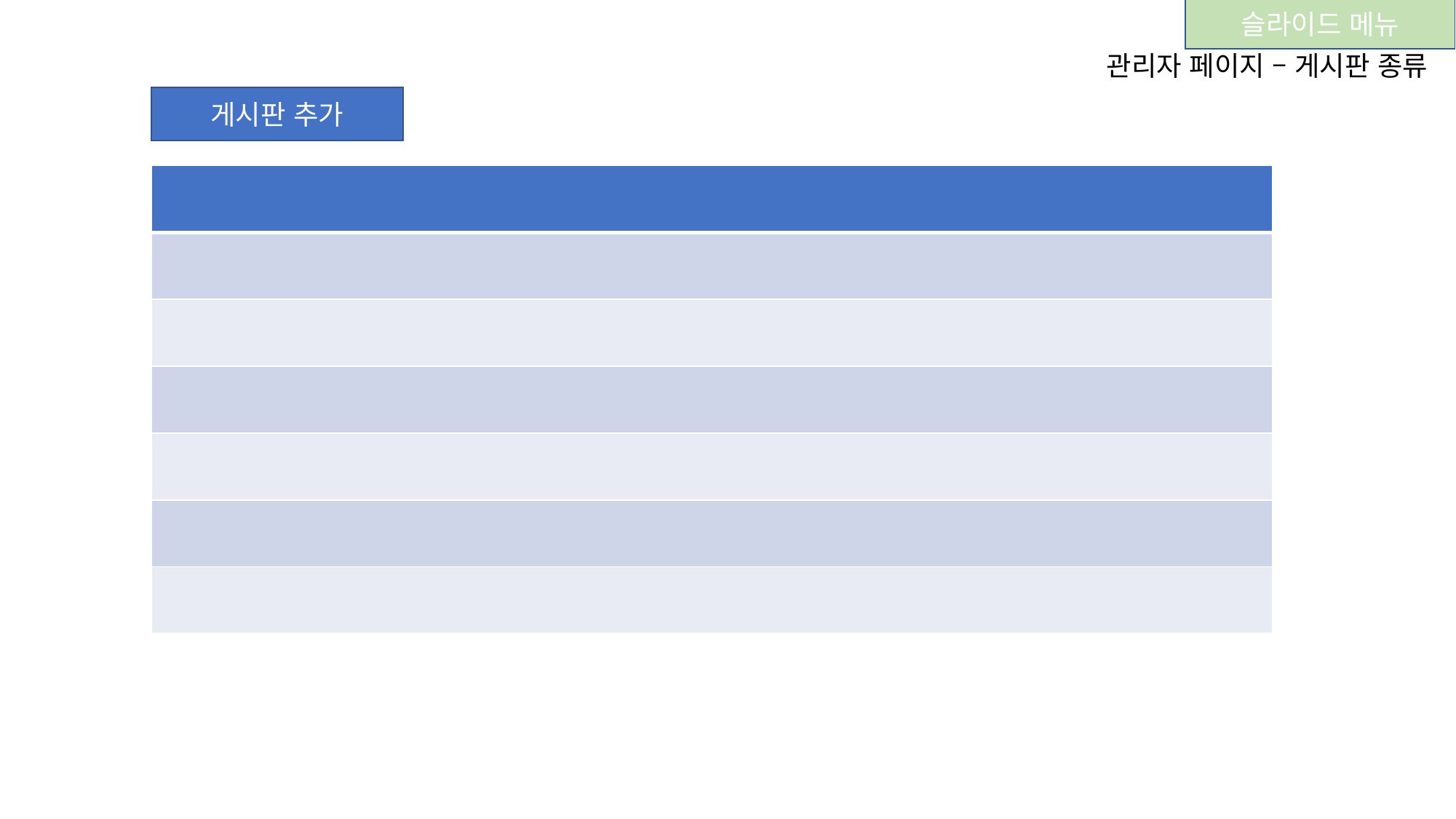

슬라이드 메뉴
관리자 페이지 – 게시판 종류
게시판 추가
|  |
| --- |
|  |
|  |
|  |
|  |
|  |
|  |